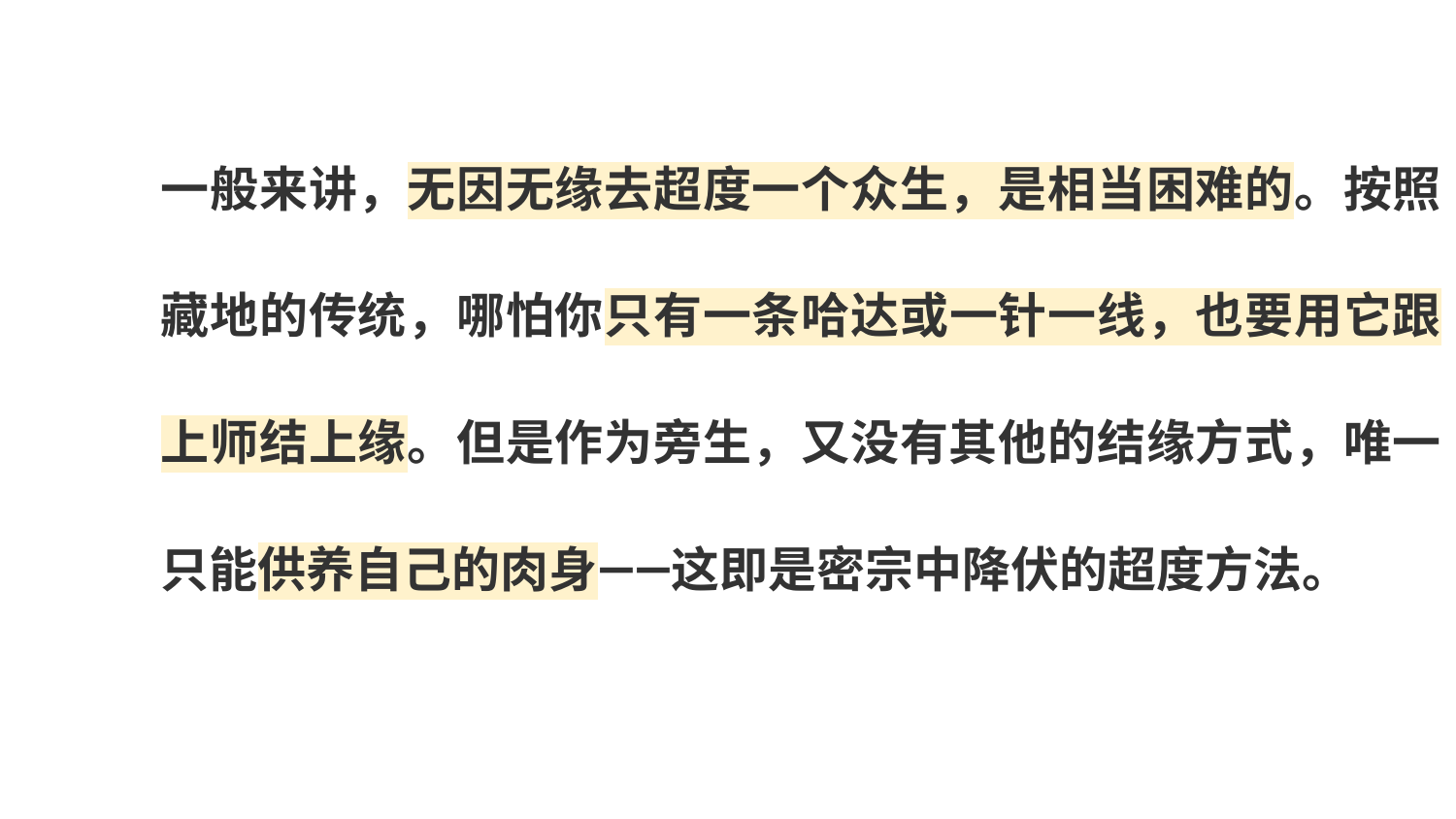

一般来讲，无因无缘去超度一个众生，是相当困难的。按照藏地的传统，哪怕你只有一条哈达或一针一线，也要用它跟上师结上缘。但是作为旁生，又没有其他的结缘方式，唯一只能供养自己的肉身——这即是密宗中降伏的超度方法。